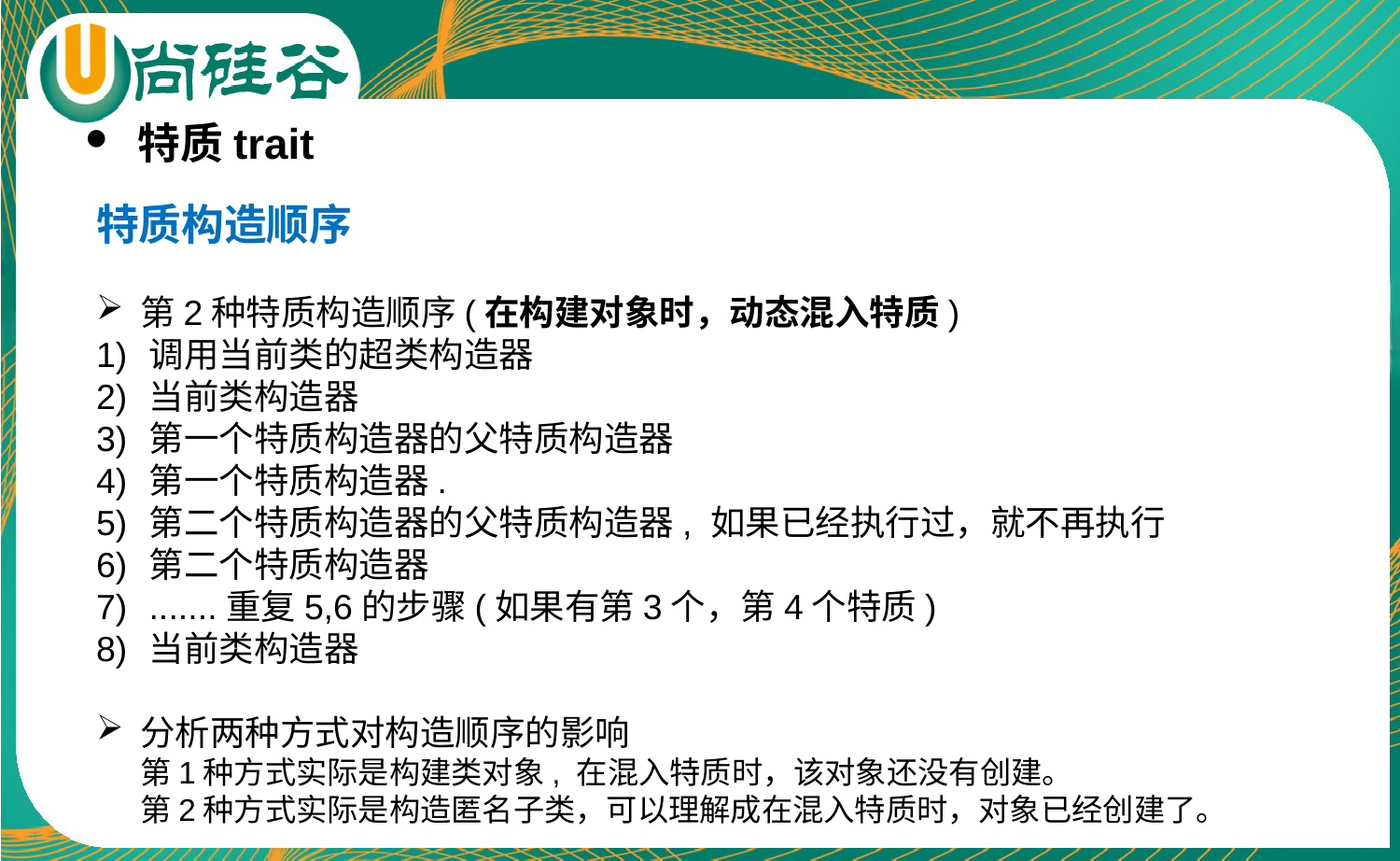

特质trait

特质构造顺序

第2种特质构造顺序(在构建对象时，动态混入特质)
调用当前类的超类构造器
当前类构造器
第一个特质构造器的父特质构造器
第一个特质构造器.
第二个特质构造器的父特质构造器, 如果已经执行过，就不再执行
第二个特质构造器
.......重复5,6的步骤(如果有第3个，第4个特质)
当前类构造器

分析两种方式对构造顺序的影响
第1种方式实际是构建类对象, 在混入特质时，该对象还没有创建。
第2种方式实际是构造匿名子类，可以理解成在混入特质时，对象已经创建了。